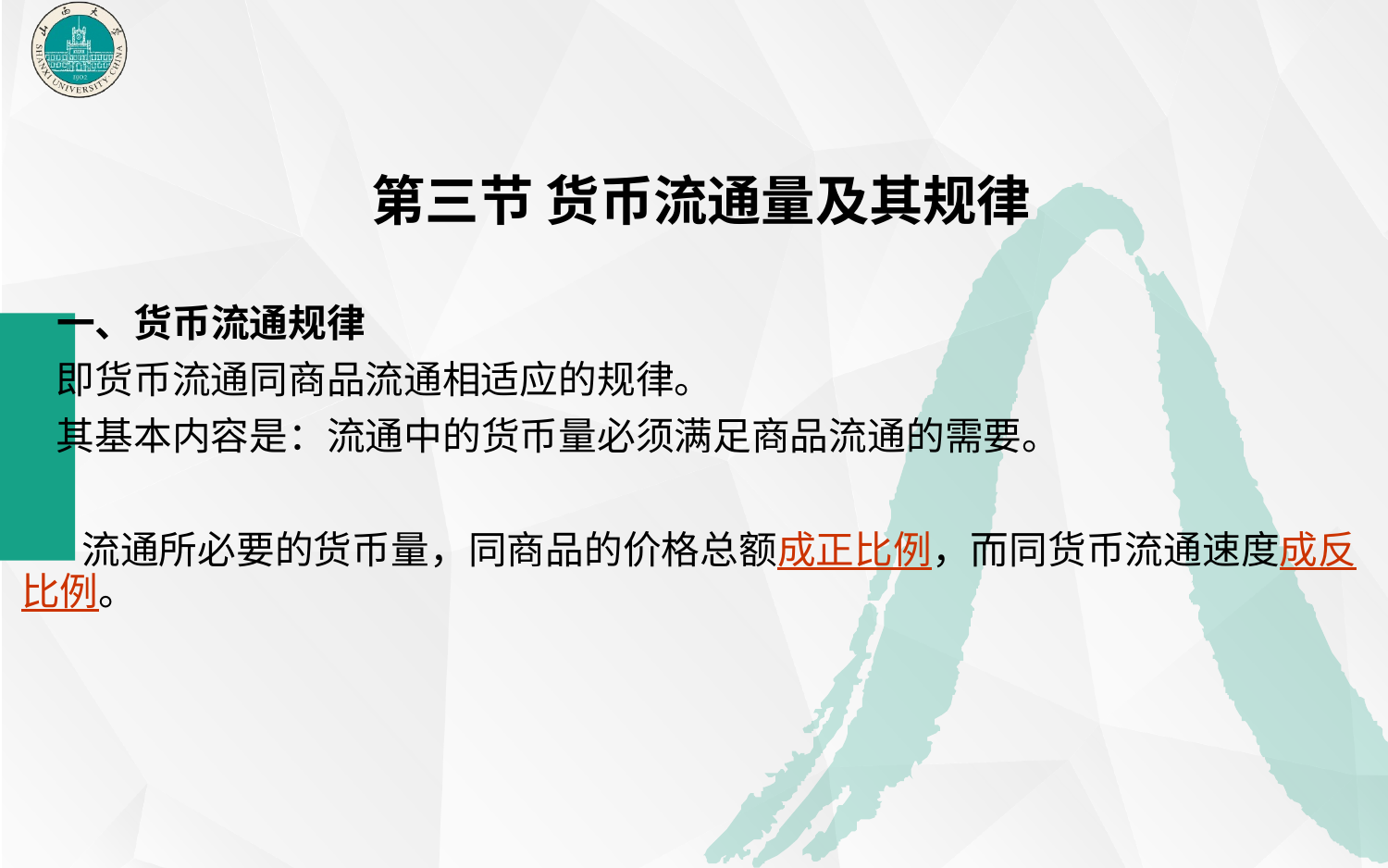

第三节 货币流通量及其规律

   一、货币流通规律
   即货币流通同商品流通相适应的规律。
   其基本内容是：流通中的货币量必须满足商品流通的需要。

      流通所必要的货币量，同商品的价格总额成正比例，而同货币流通速度成反比例。